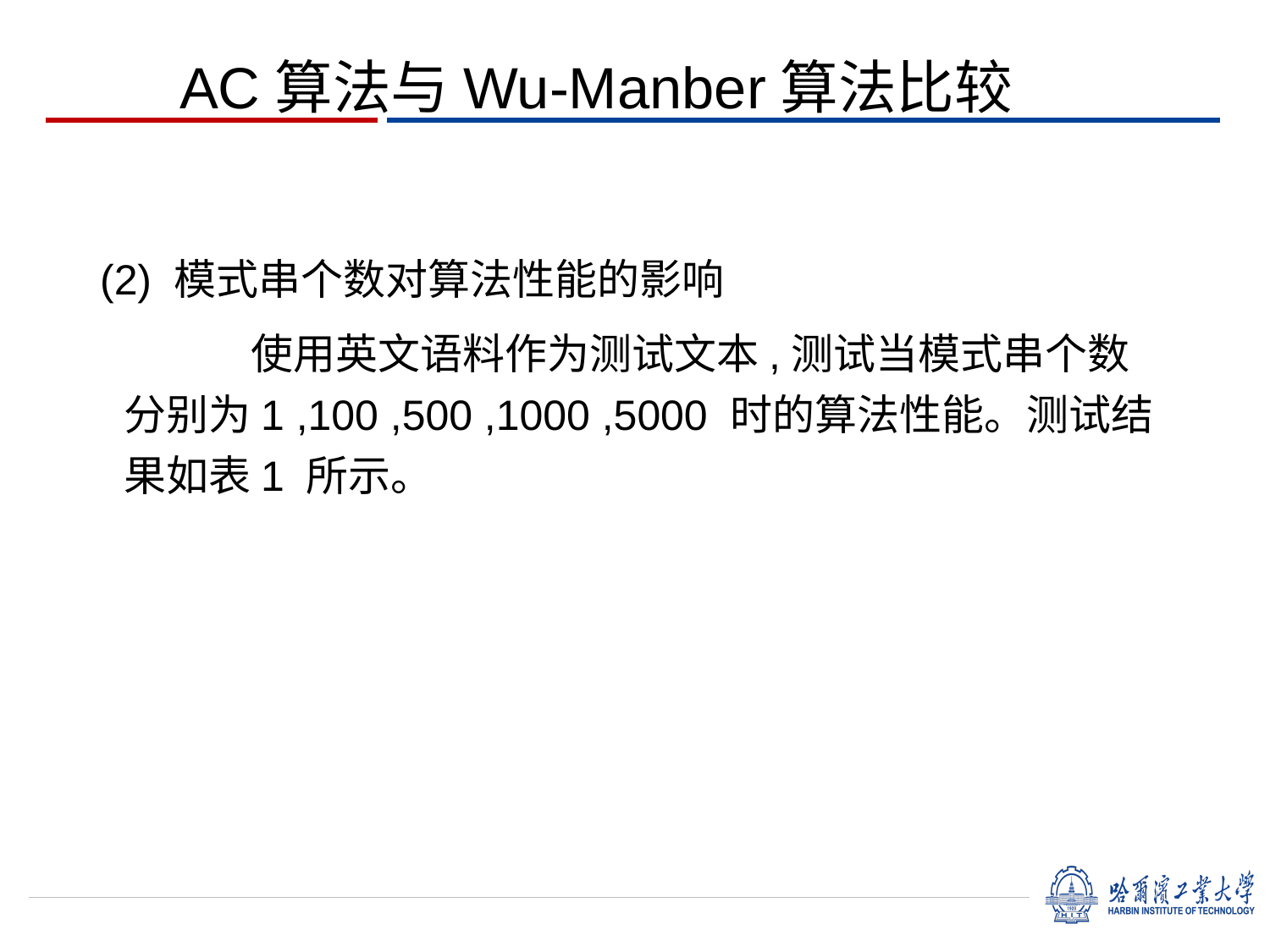

# AC算法与Wu-Manber算法比较
(2) 模式串个数对算法性能的影响
		使用英文语料作为测试文本,测试当模式串个数分别为1 ,100 ,500 ,1000 ,5000 时的算法性能。测试结果如表1 所示。
3